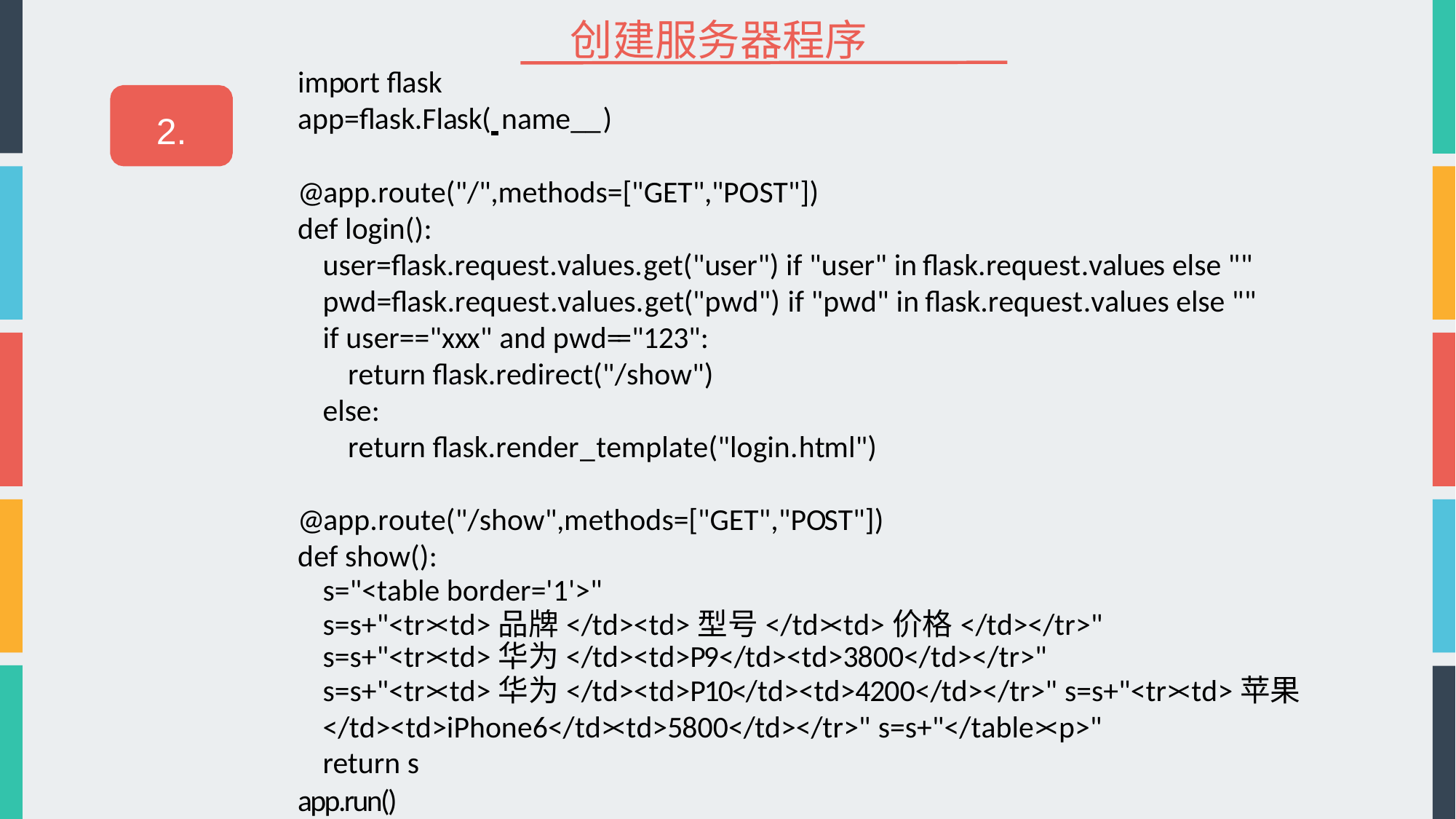

# 创建服务器程序
import flask
app=flask.Flask( 	name__)

@app.route("/",methods=["GET","POST"])
def login():
user=flask.request.values.get("user") if "user" in flask.request.values else ""
pwd=flask.request.values.get("pwd") if "pwd" in flask.request.values else ""
if user=="xxx" and pwd=="123":
return flask.redirect("/show")
else:
return flask.render_template("login.html")

@app.route("/show",methods=["GET","POST"])
def show():
s="<table border='1'>"
s=s+"<tr><td>品牌</td><td>型号</td><td>价格</td></tr>"
s=s+"<tr><td>华为</td><td>P9</td><td>3800</td></tr>"
s=s+"<tr><td>华为</td><td>P10</td><td>4200</td></tr>" s=s+"<tr><td>苹果</td><td>iPhone6</td><td>5800</td></tr>" s=s+"</table><p>"
return s
app.run()

2.